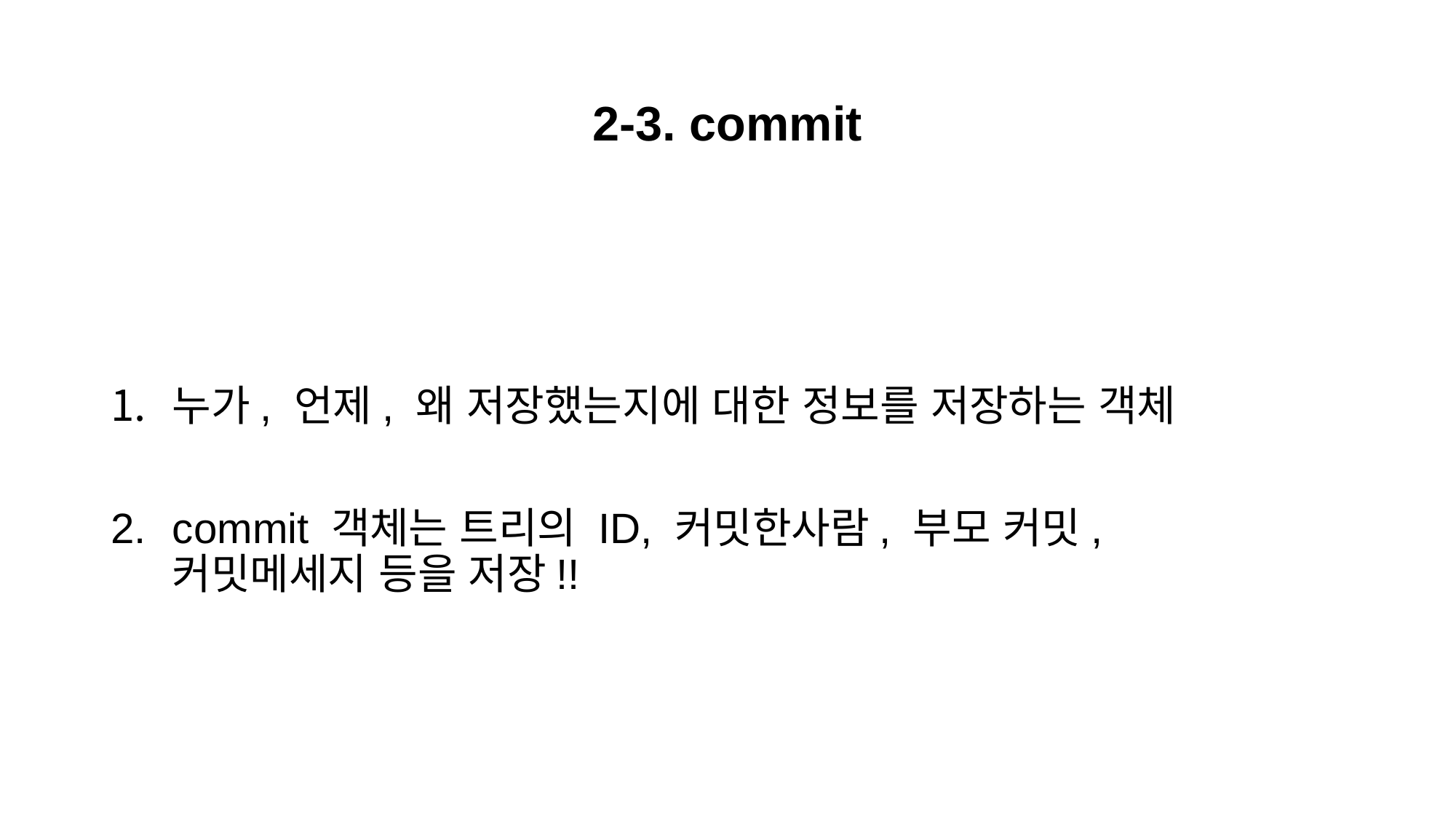

# 2-3. commit
누가, 언제, 왜 저장했는지에 대한 정보를 저장하는 객체

commit 객체는 트리의 ID, 커밋한사람, 부모 커밋,
커밋메세지 등을 저장!!